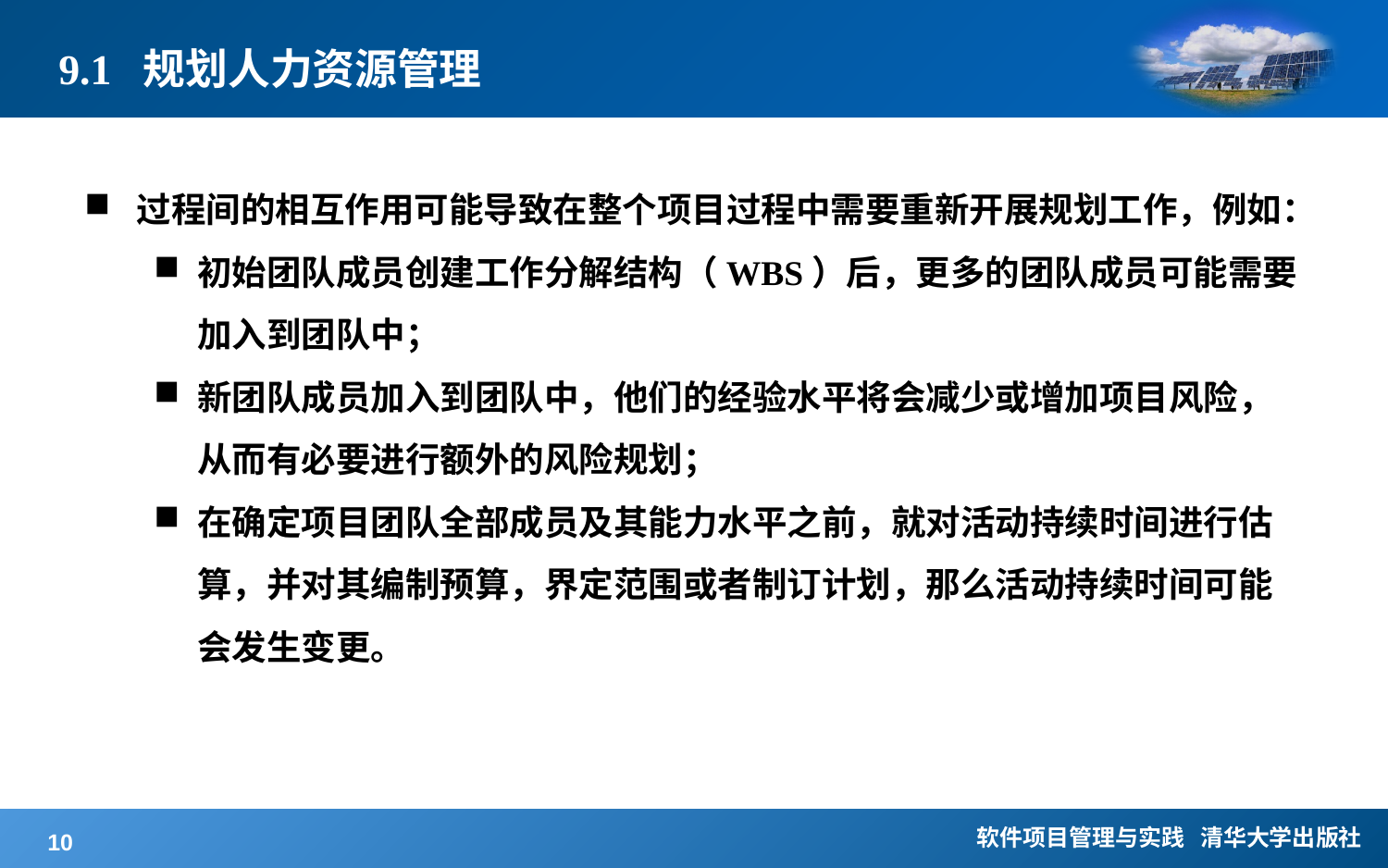

# 9.1  规划人力资源管理
过程间的相互作用可能导致在整个项目过程中需要重新开展规划工作，例如：
初始团队成员创建工作分解结构（WBS）后，更多的团队成员可能需要加入到团队中；
新团队成员加入到团队中，他们的经验水平将会减少或增加项目风险，从而有必要进行额外的风险规划；
在确定项目团队全部成员及其能力水平之前，就对活动持续时间进行估算，并对其编制预算，界定范围或者制订计划，那么活动持续时间可能会发生变更。